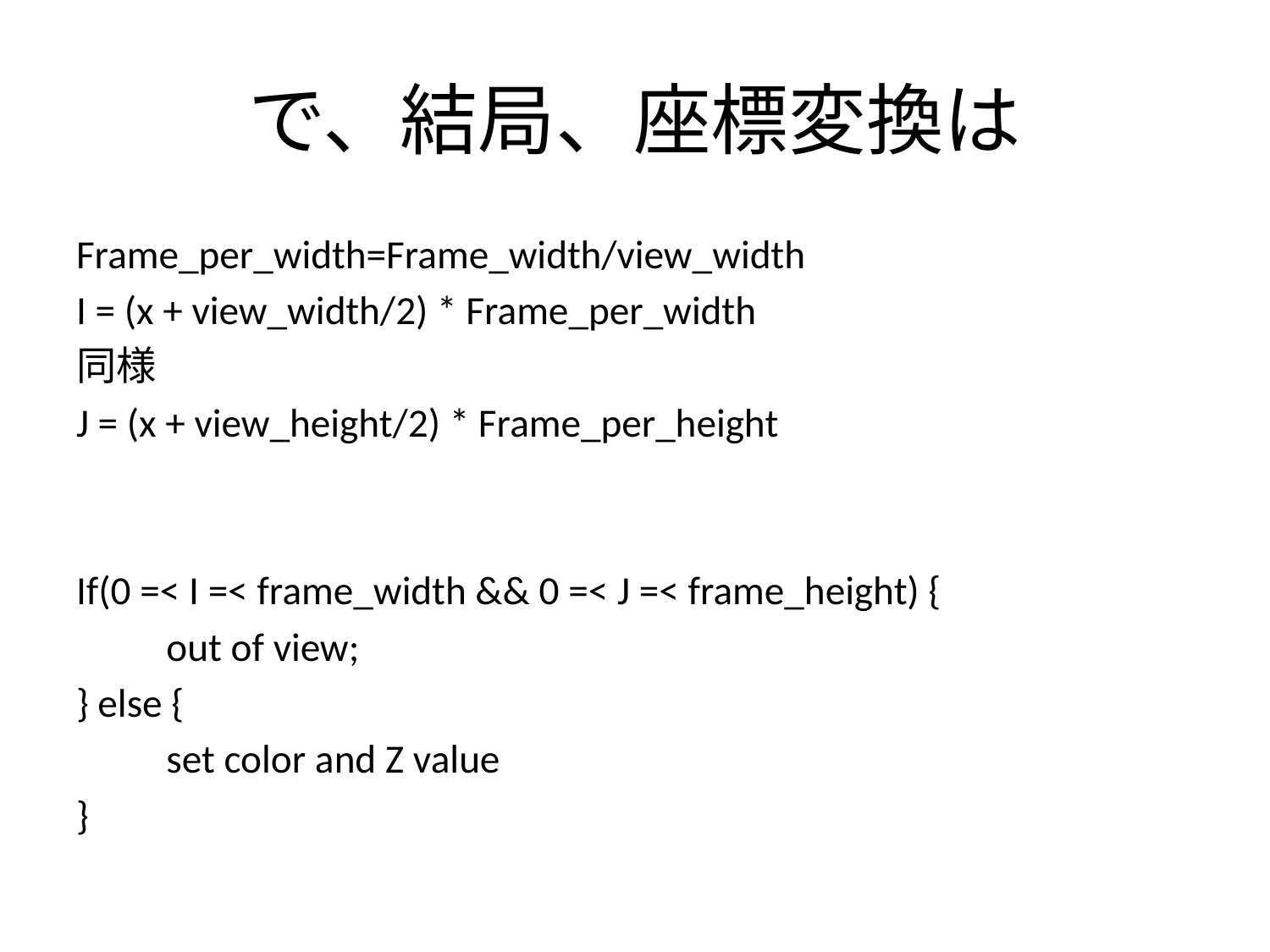

# で、結局、座標変換は
Frame_per_width=Frame_width/view_width
I = (x + view_width/2) * Frame_per_width
同様
J = (x + view_height/2) * Frame_per_height

If(0 =< I =< frame_width && 0 =< J =< frame_height) {
	out of view;
} else {
	set color and Z value
}